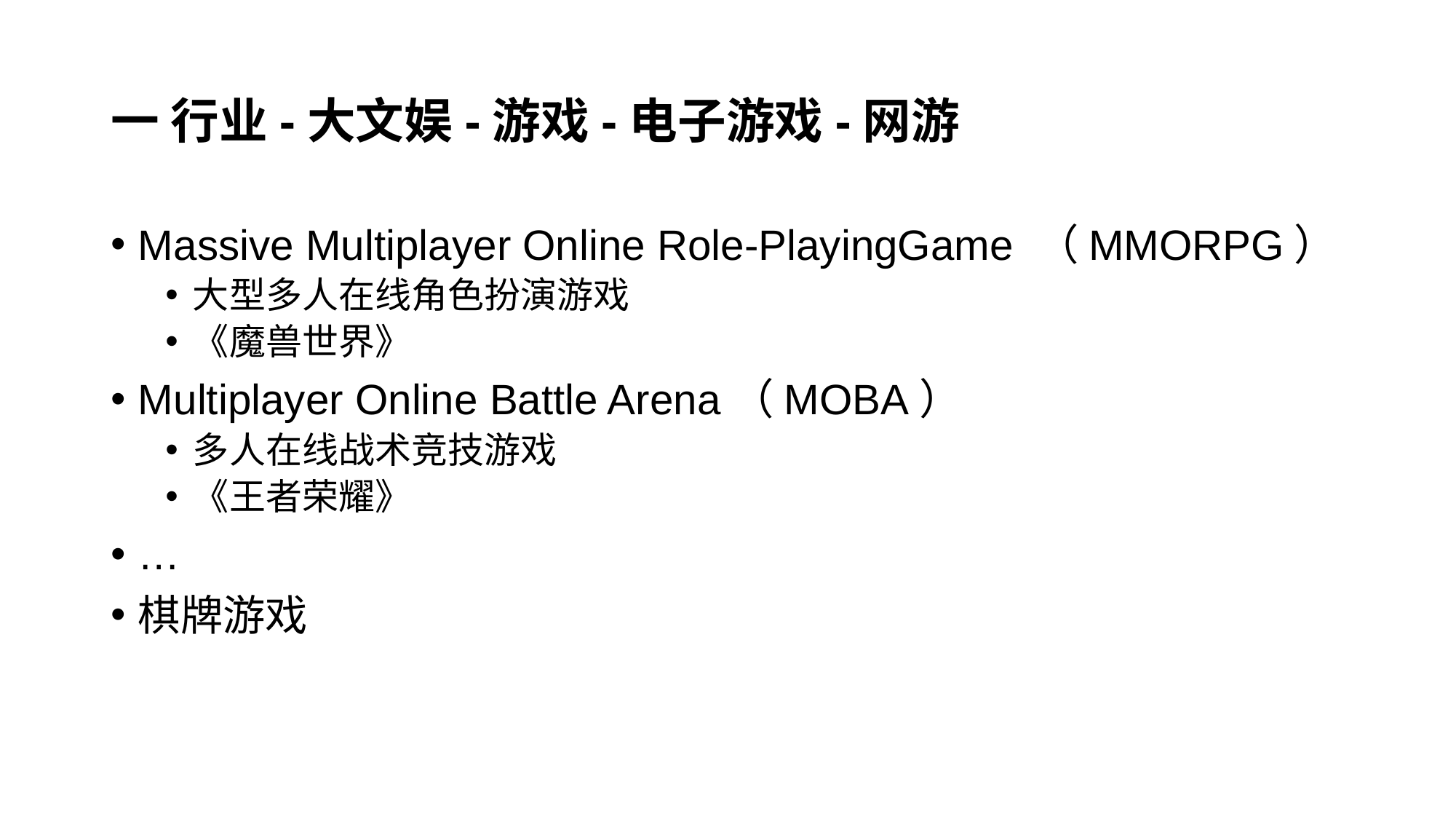

# 一 行业-大文娱-游戏-电子游戏-网游
Massive Multiplayer Online Role-PlayingGame （MMORPG）
大型多人在线角色扮演游戏
《魔兽世界》
Multiplayer Online Battle Arena（MOBA）
多人在线战术竞技游戏
《王者荣耀》
…
棋牌游戏